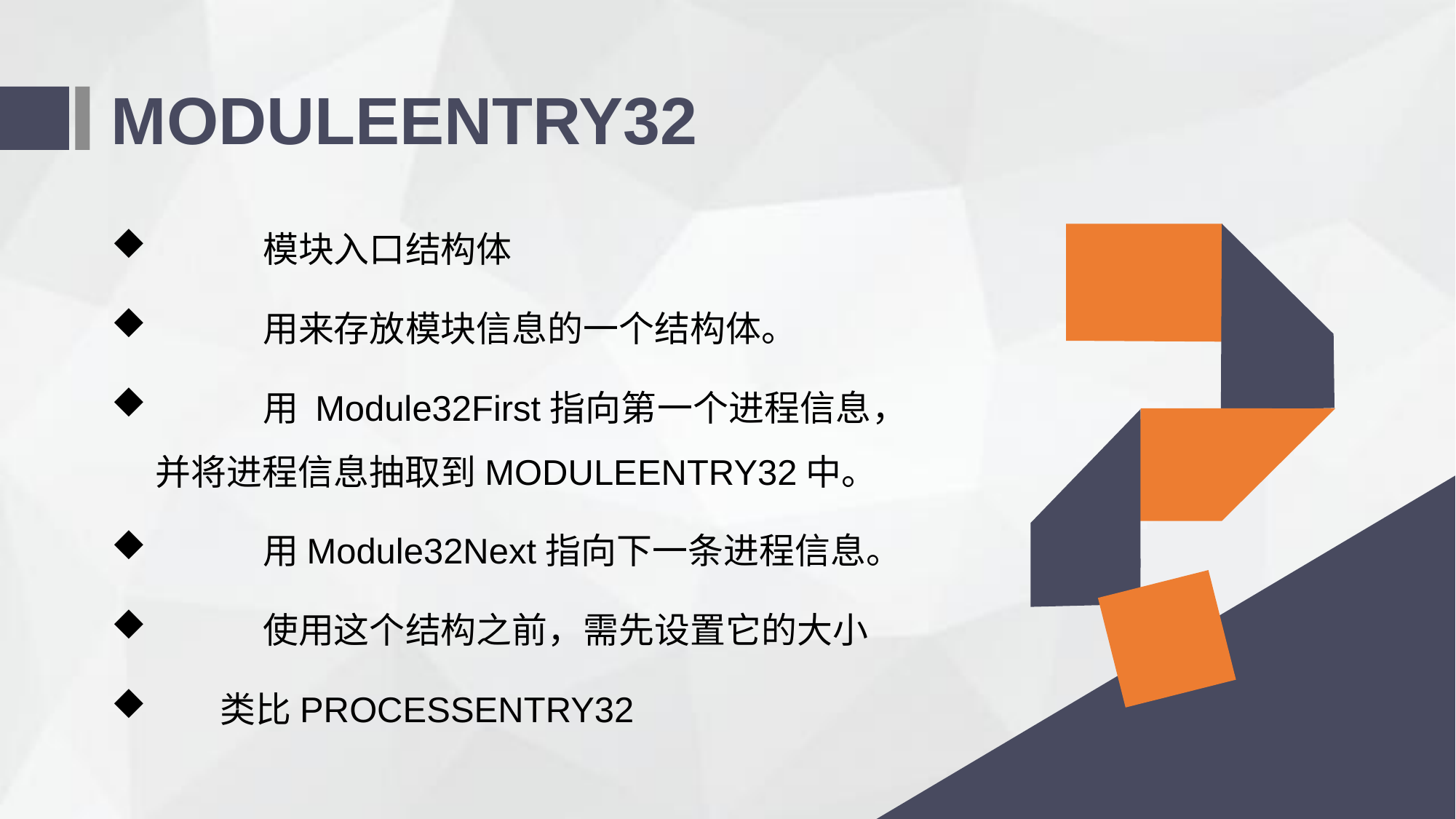

# MODULEENTRY32
	模块入口结构体
	用来存放模块信息的一个结构体。
	用 Module32First指向第一个进程信息，并将进程信息抽取到MODULEENTRY32中。
	用Module32Next指向下一条进程信息。
	使用这个结构之前，需先设置它的大小
       类比PROCESSENTRY32